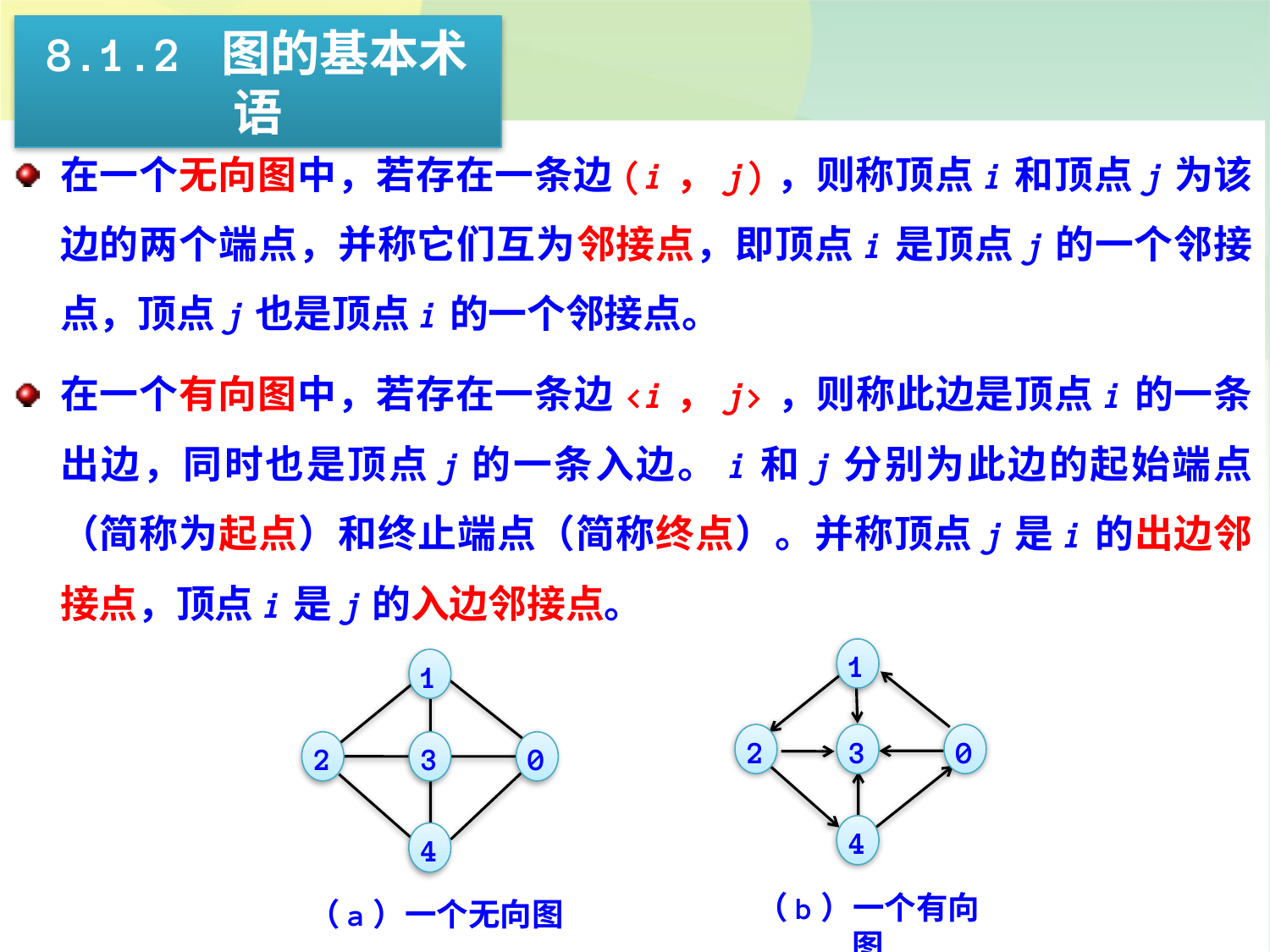

8.1.2 图的基本术语
在一个无向图中，若存在一条边(i，j)，则称顶点i和顶点j为该边的两个端点，并称它们互为邻接点，即顶点i是顶点j的一个邻接点，顶点j也是顶点i的一个邻接点。
在一个有向图中，若存在一条边<i，j>，则称此边是顶点i的一条出边，同时也是顶点j的一条入边。i和j分别为此边的起始端点（简称为起点）和终止端点（简称终点）。并称顶点j是i的出边邻接点，顶点i是j的入边邻接点。
1

2
3
0

4
（b）一个有向图
1

2
3
0

4
（a）一个无向图